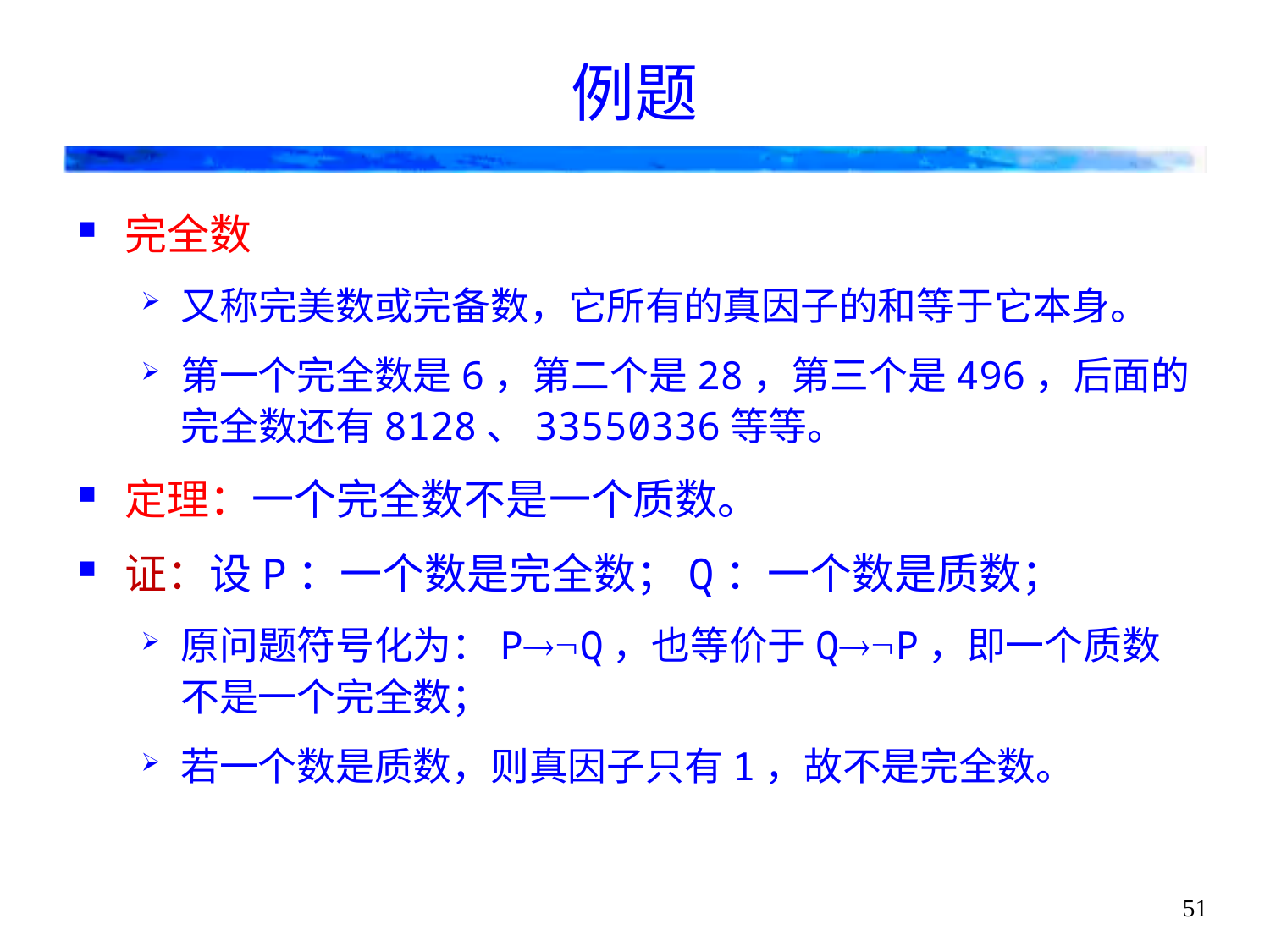

# 例题
完全数
又称完美数或完备数，它所有的真因子的和等于它本身。
第一个完全数是6，第二个是28，第三个是496，后面的完全数还有8128、33550336等等。
定理：一个完全数不是一个质数。
证：设P：一个数是完全数；Q：一个数是质数；
原问题符号化为：P→¬Q，也等价于Q→¬P，即一个质数不是一个完全数；
若一个数是质数，则真因子只有1，故不是完全数。
51